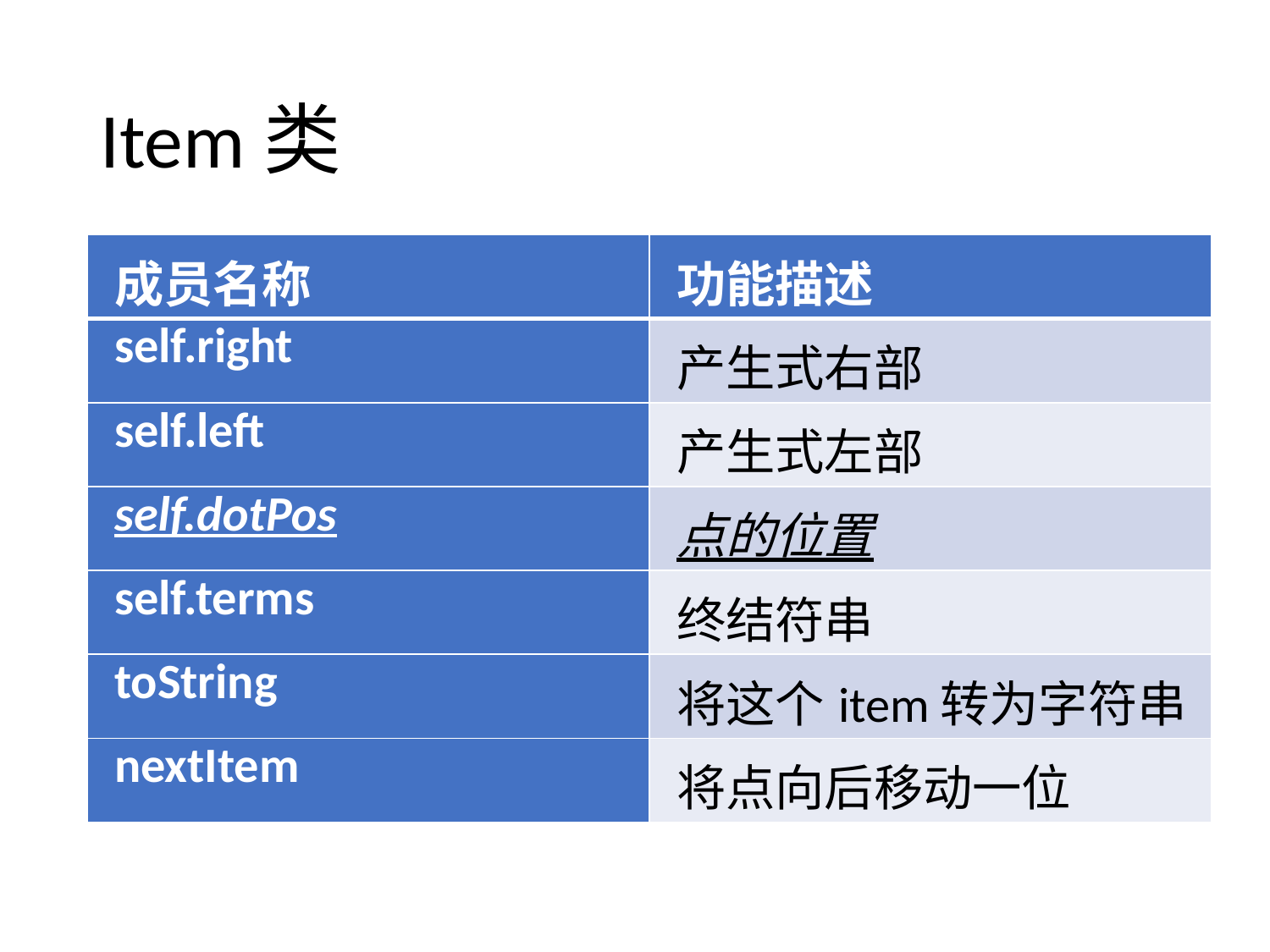

# Item类
| 成员名称 | 功能描述 |
| --- | --- |
| self.right | 产生式右部 |
| self.left | 产生式左部 |
| self.dotPos | 点的位置 |
| self.terms | 终结符串 |
| toString | 将这个item转为字符串 |
| nextItem | 将点向后移动一位 |